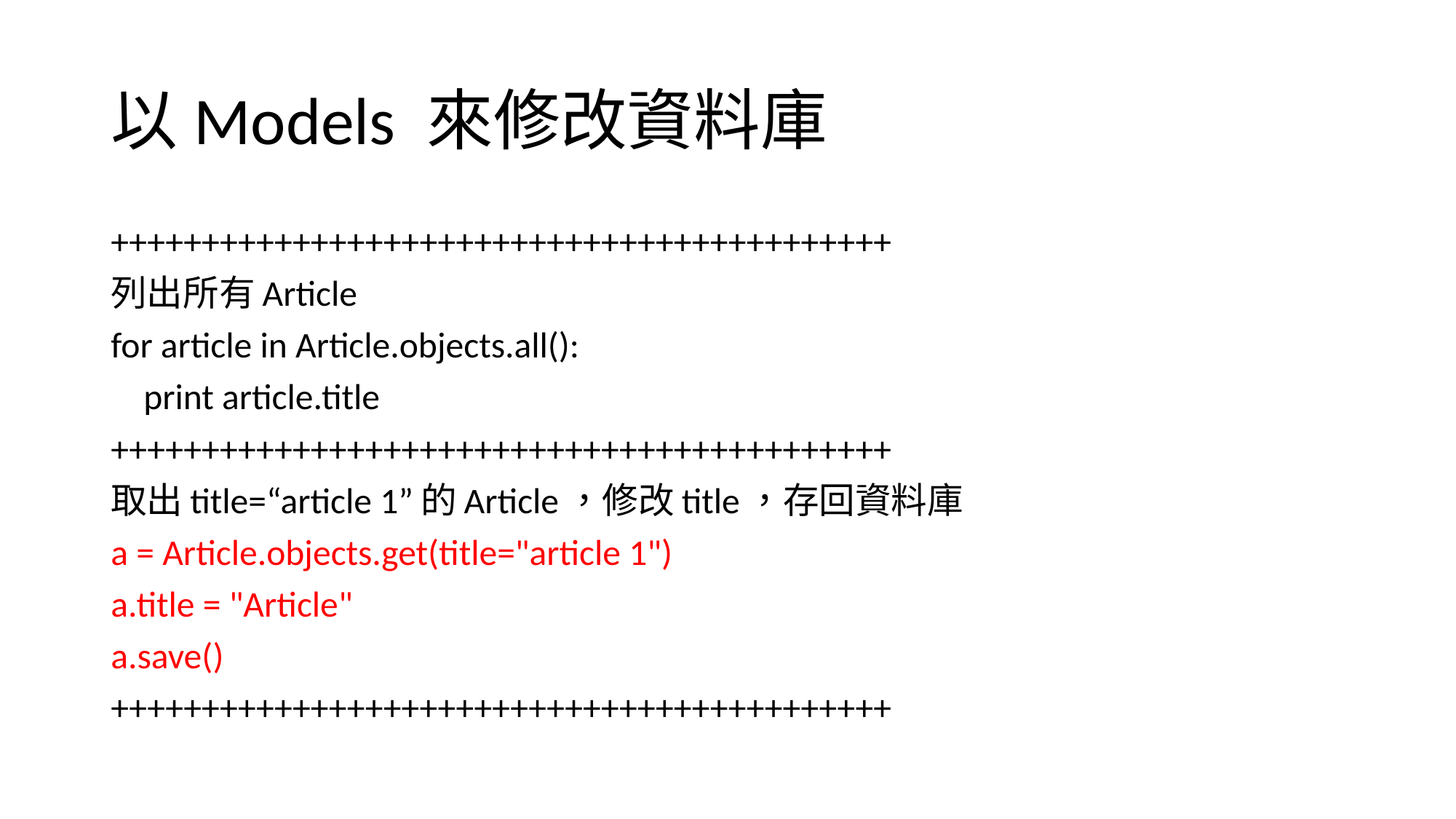

# 以Models 來修改資料庫
+++++++++++++++++++++++++++++++++++++++++++
列出所有Article
for article in Article.objects.all():
    print article.title
+++++++++++++++++++++++++++++++++++++++++++
取出title=“article 1”的Article，修改title，存回資料庫
a = Article.objects.get(title="article 1")
a.title = "Article"
a.save()
+++++++++++++++++++++++++++++++++++++++++++